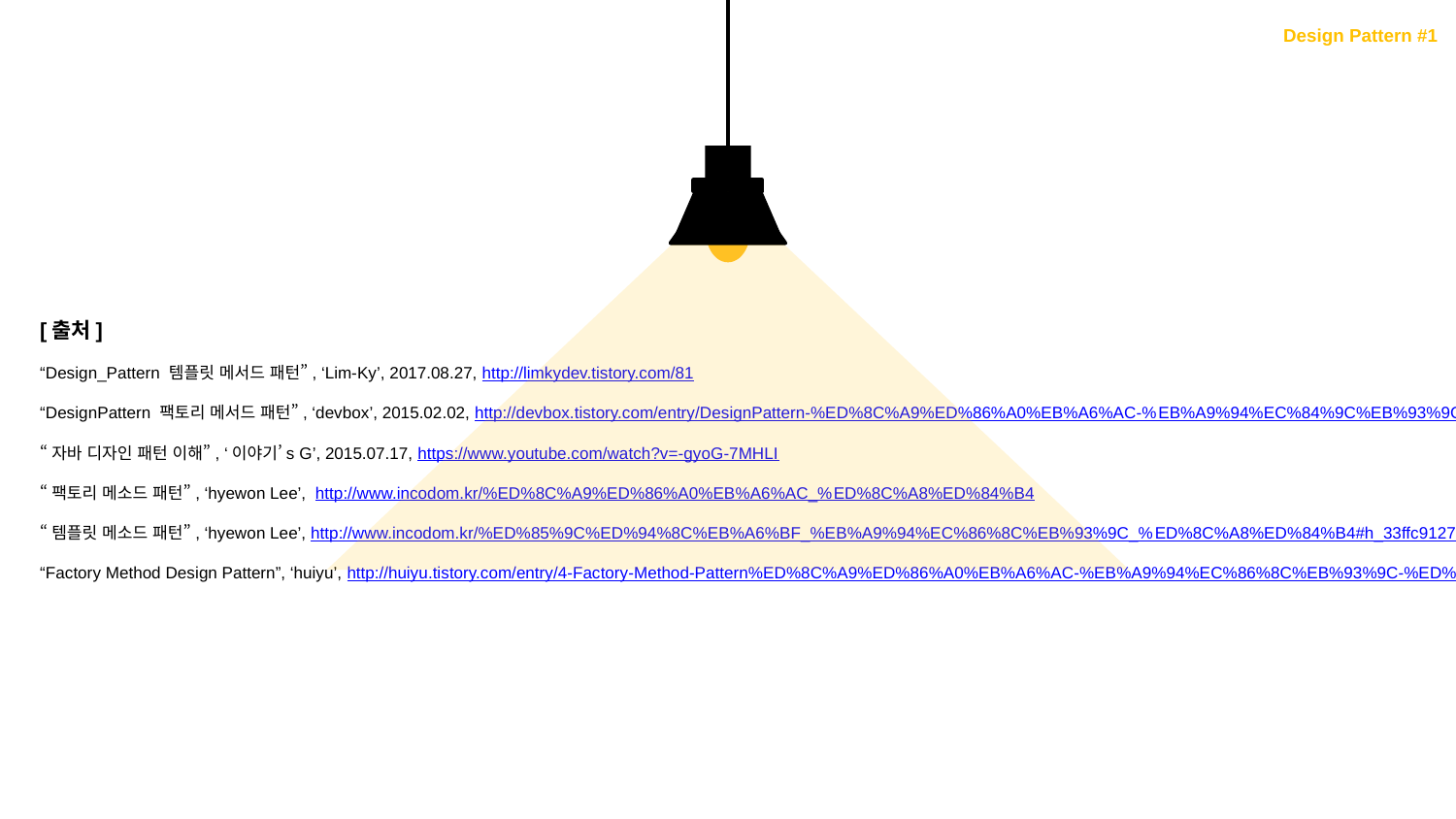

Design Pattern #1

[출처]

“Design_Pattern 템플릿 메서드 패턴”, ‘Lim-Ky’, 2017.08.27, http://limkydev.tistory.com/81

“DesignPattern 팩토리 메서드 패턴”, ‘devbox’, 2015.02.02, http://devbox.tistory.com/entry/DesignPattern-%ED%8C%A9%ED%86%A0%EB%A6%AC-%EB%A9%94%EC%84%9C%EB%93%9C-%ED%8C%A8%ED%84%B4

“자바 디자인 패턴 이해”, ‘이야기’s G’, 2015.07.17, https://www.youtube.com/watch?v=-gyoG-7MHLI

“팩토리 메소드 패턴”, ‘hyewon Lee’,  http://www.incodom.kr/%ED%8C%A9%ED%86%A0%EB%A6%AC_%ED%8C%A8%ED%84%B4

“템플릿 메소드 패턴”, ‘hyewon Lee’, http://www.incodom.kr/%ED%85%9C%ED%94%8C%EB%A6%BF_%EB%A9%94%EC%86%8C%EB%93%9C_%ED%8C%A8%ED%84%B4#h_33ffc9127508ce0788ddad4dd888896b

“Factory Method Design Pattern”, ‘huiyu’, http://huiyu.tistory.com/entry/4-Factory-Method-Pattern%ED%8C%A9%ED%86%A0%EB%A6%AC-%EB%A9%94%EC%86%8C%EB%93%9C-%ED%8C%A8%ED%84%B4